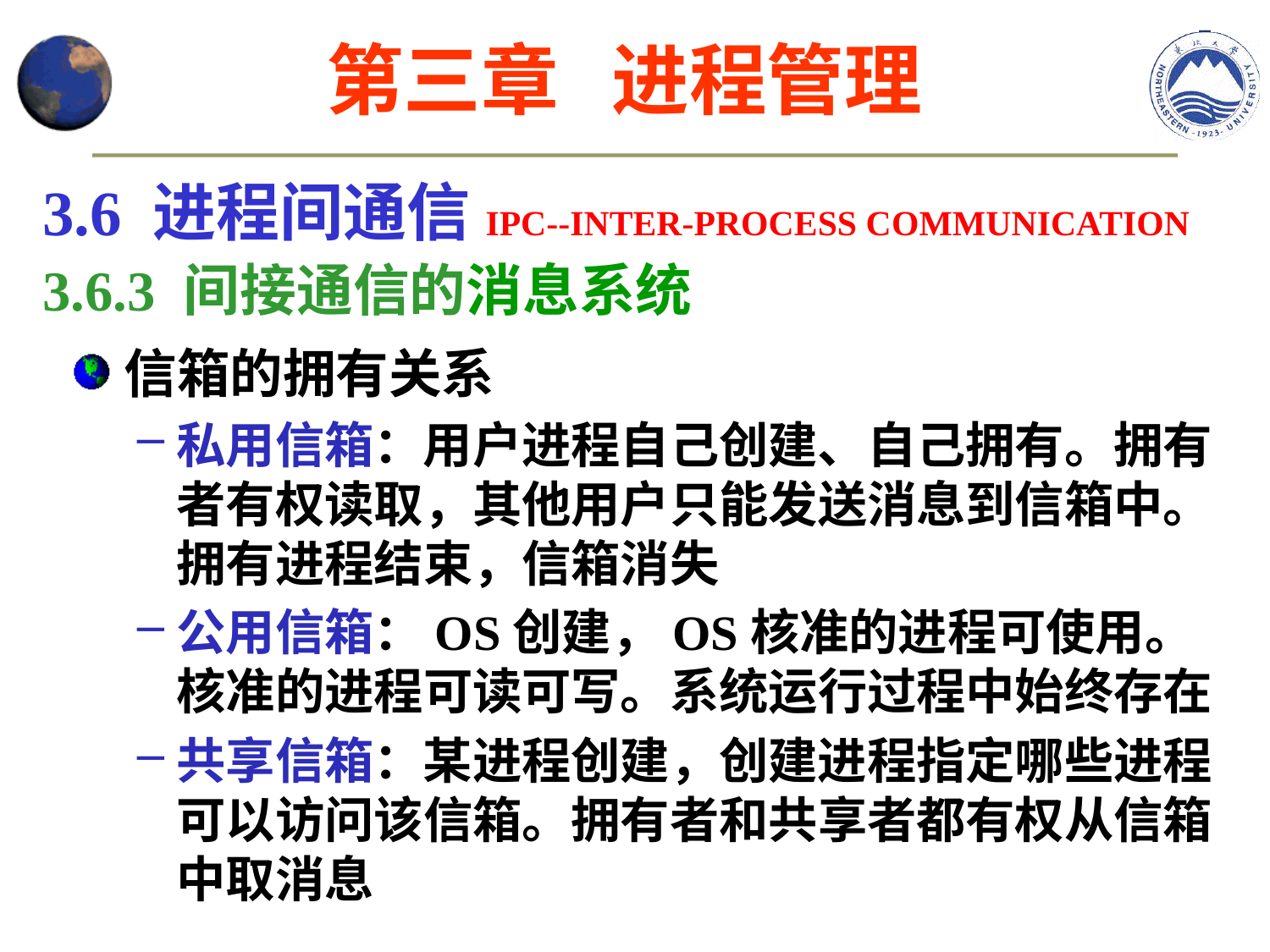

第三章   进程管理
3.6 进程间通信IPC--INTER-PROCESS COMMUNICATION
3.6.3 间接通信的消息系统
信箱的拥有关系
私用信箱：用户进程自己创建、自己拥有。拥有者有权读取，其他用户只能发送消息到信箱中。拥有进程结束，信箱消失
公用信箱：OS创建，OS核准的进程可使用。核准的进程可读可写。系统运行过程中始终存在
共享信箱：某进程创建，创建进程指定哪些进程可以访问该信箱。拥有者和共享者都有权从信箱中取消息